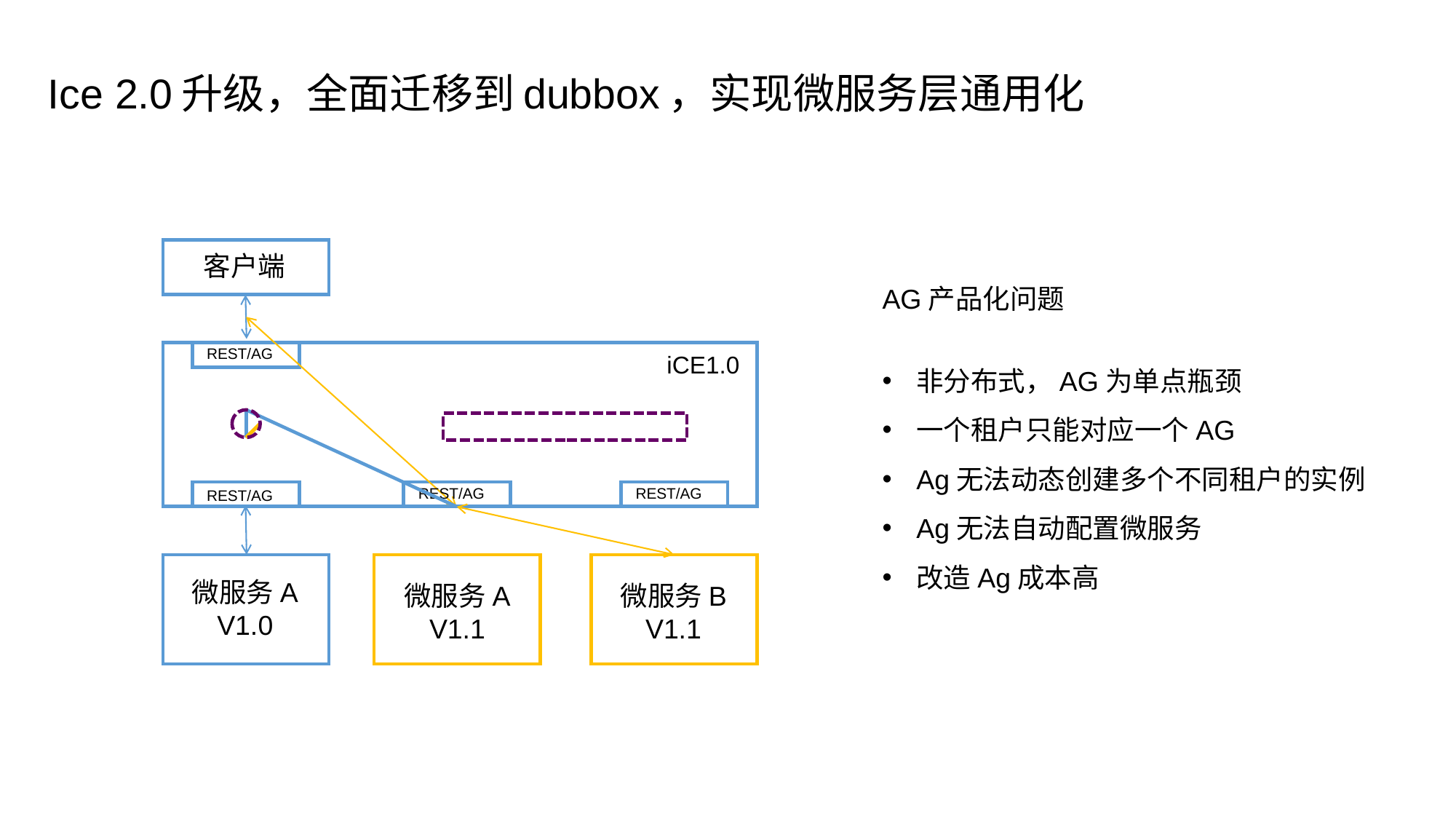

# Ice 2.0升级，全面迁移到dubbox，实现微服务层通用化

客户端
AG产品化问题

非分布式，AG为单点瓶颈
一个租户只能对应一个AG
Ag无法动态创建多个不同租户的实例
Ag无法自动配置微服务
改造Ag成本高

REST/AG

iCE1.0

REST/AG
REST/AG
REST/AG

微服务A
V1.0
微服务A
V1.1
微服务B
V1.1